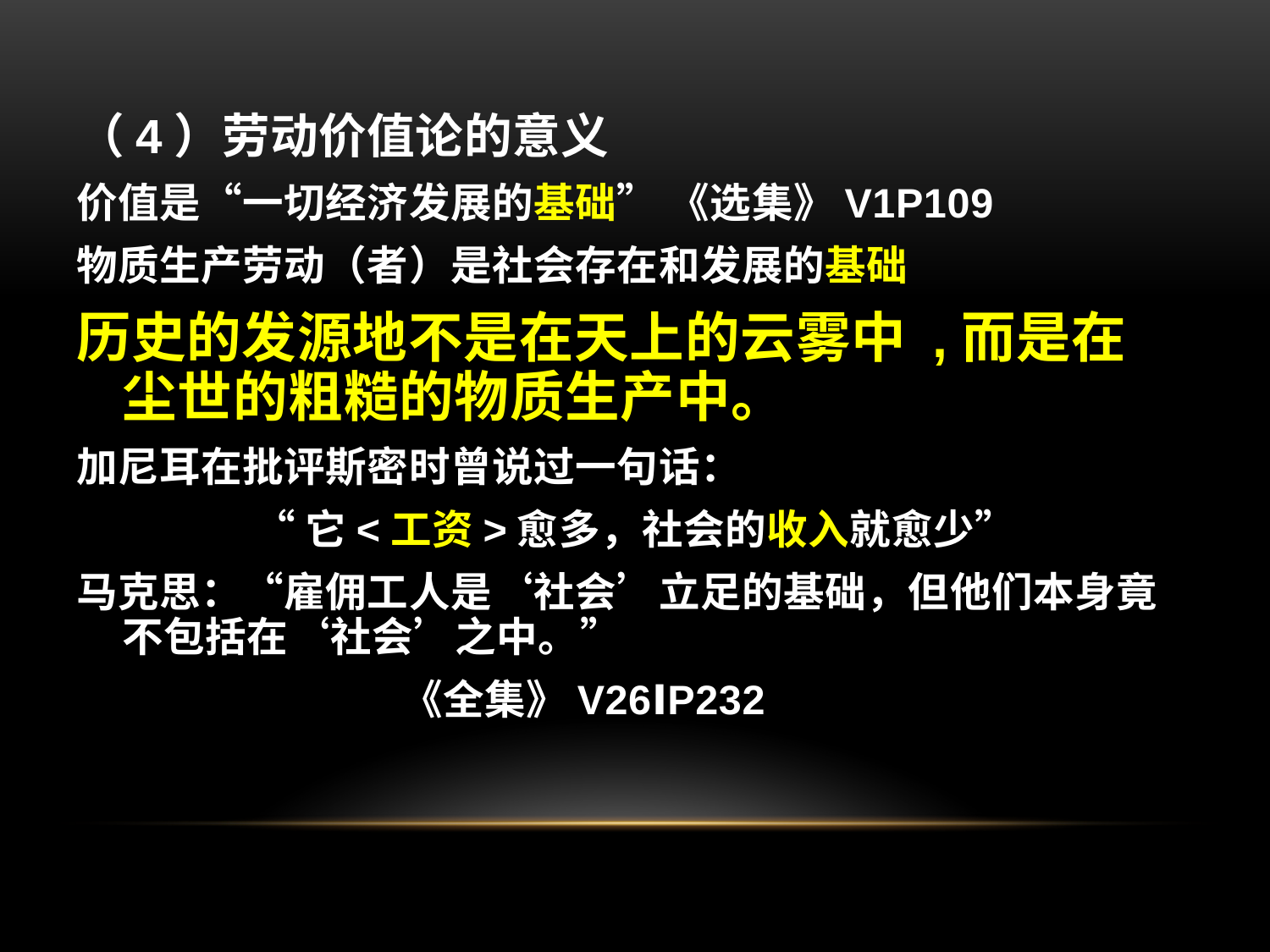

（4）劳动价值论的意义
价值是“一切经济发展的基础” 《选集》V1P109
物质生产劳动（者）是社会存在和发展的基础
历史的发源地不是在天上的云雾中 ,而是在 尘世的粗糙的物质生产中。
加尼耳在批评斯密时曾说过一句话：
“它<工资>愈多，社会的收入就愈少”
马克思：“雇佣工人是‘社会’立足的基础，但他们本身竟不包括在‘社会’之中。”
                                《全集》V26ⅠP232